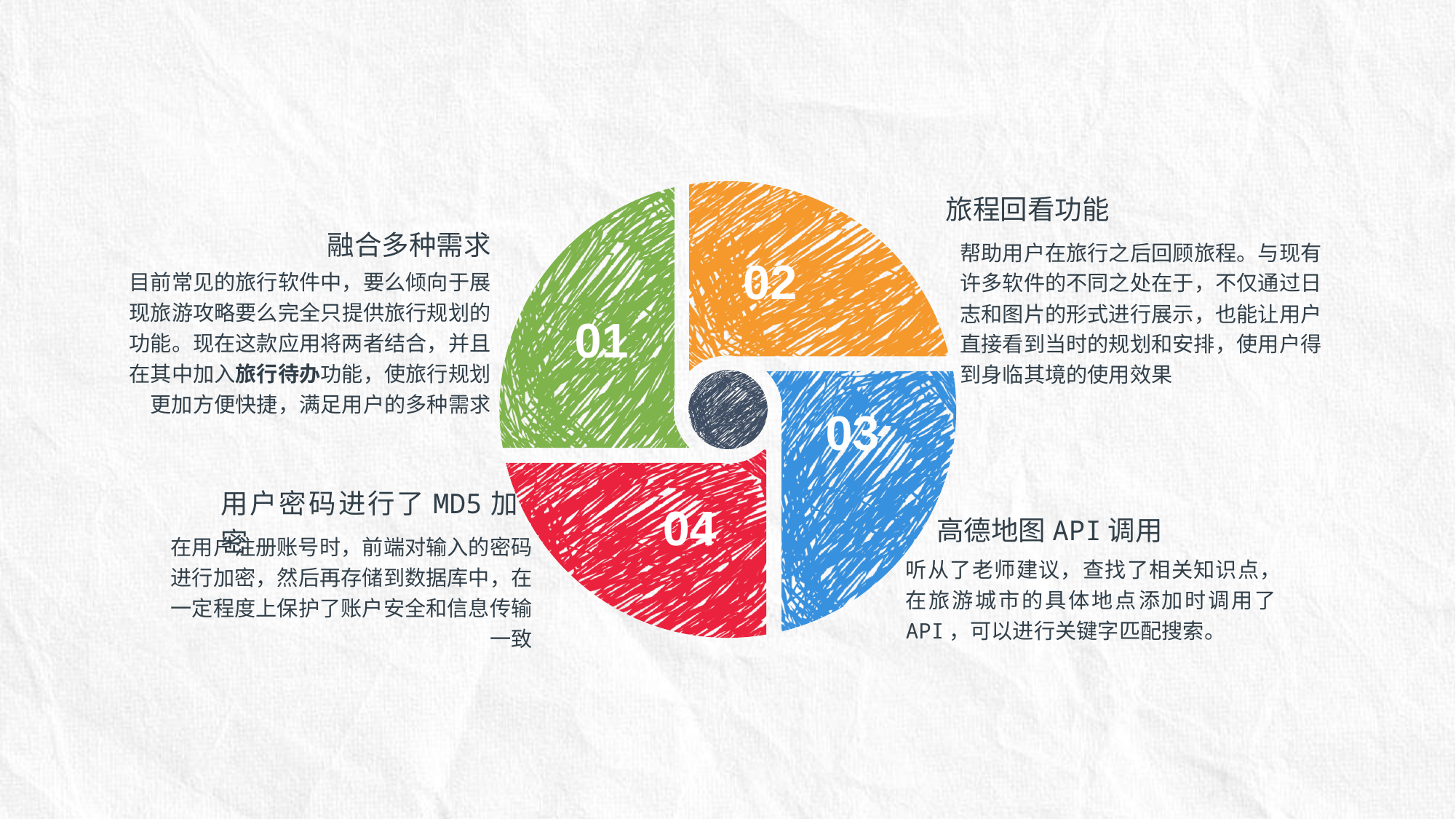

旅程回看功能
帮助用户在旅行之后回顾旅程。与现有许多软件的不同之处在于，不仅通过日志和图片的形式进行展示，也能让用户直接看到当时的规划和安排，使用户得到身临其境的使用效果

02
01

03

04
融合多种需求
目前常见的旅行软件中，要么倾向于展现旅游攻略要么完全只提供旅行规划的功能。现在这款应用将两者结合，并且在其中加入旅行待办功能，使旅行规划更加方便快捷，满足用户的多种需求
用户密码进行了MD5加密
在用户注册账号时，前端对输入的密码
进行加密，然后再存储到数据库中，在一定程度上保护了账户安全和信息传输一致
高德地图API调用
听从了老师建议，查找了相关知识点，在旅游城市的具体地点添加时调用了API，可以进行关键字匹配搜索。